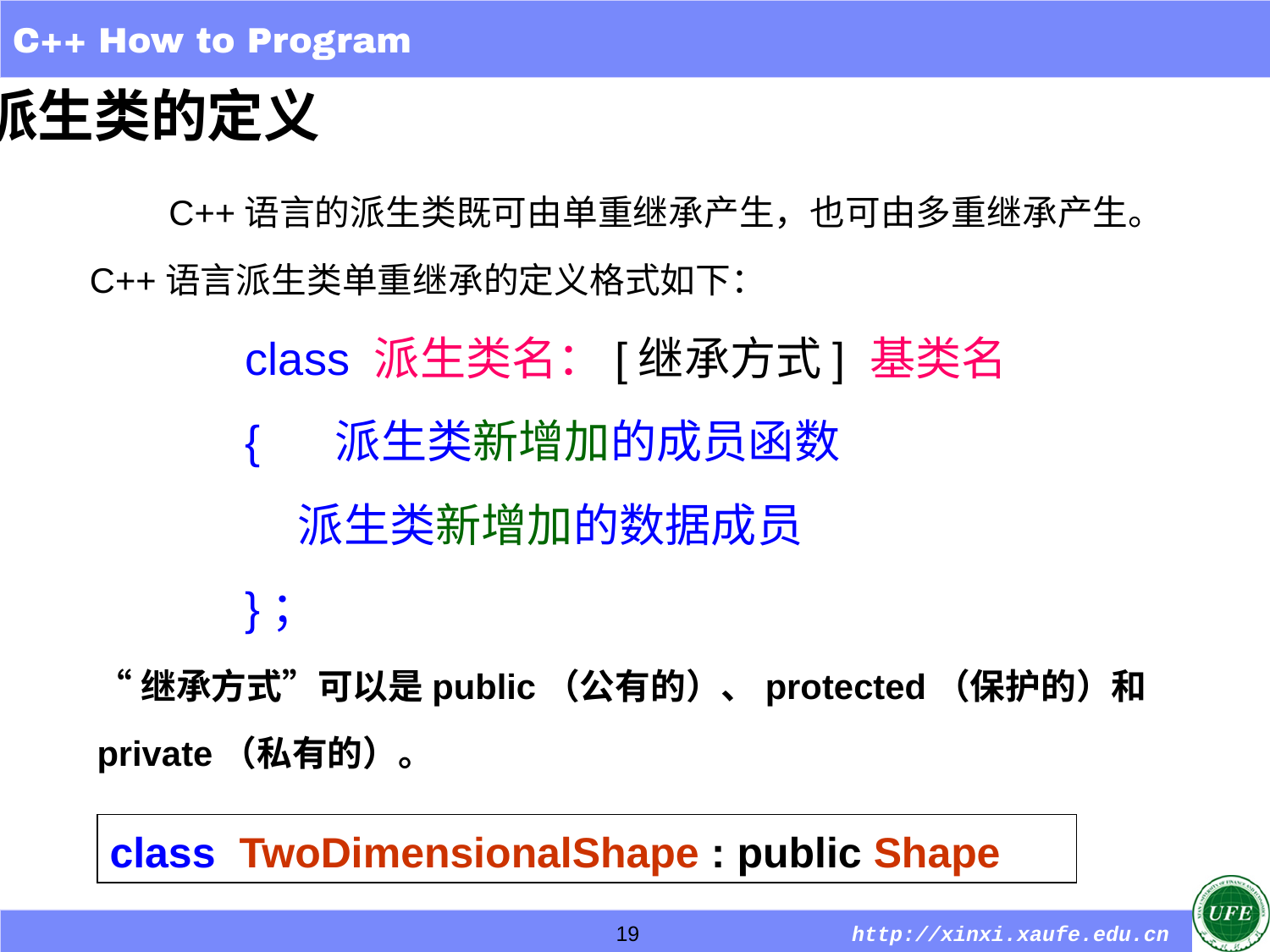

派生类的定义
　　C++语言的派生类既可由单重继承产生，也可由多重继承产生。C++语言派生类单重继承的定义格式如下：
	class 派生类名：[继承方式] 基类名
	{     派生类新增加的成员函数
	    派生类新增加的数据成员
	}；
“继承方式”可以是public（公有的）、protected（保护的）和
private（私有的）。
class  TwoDimensionalShape : public Shape
19